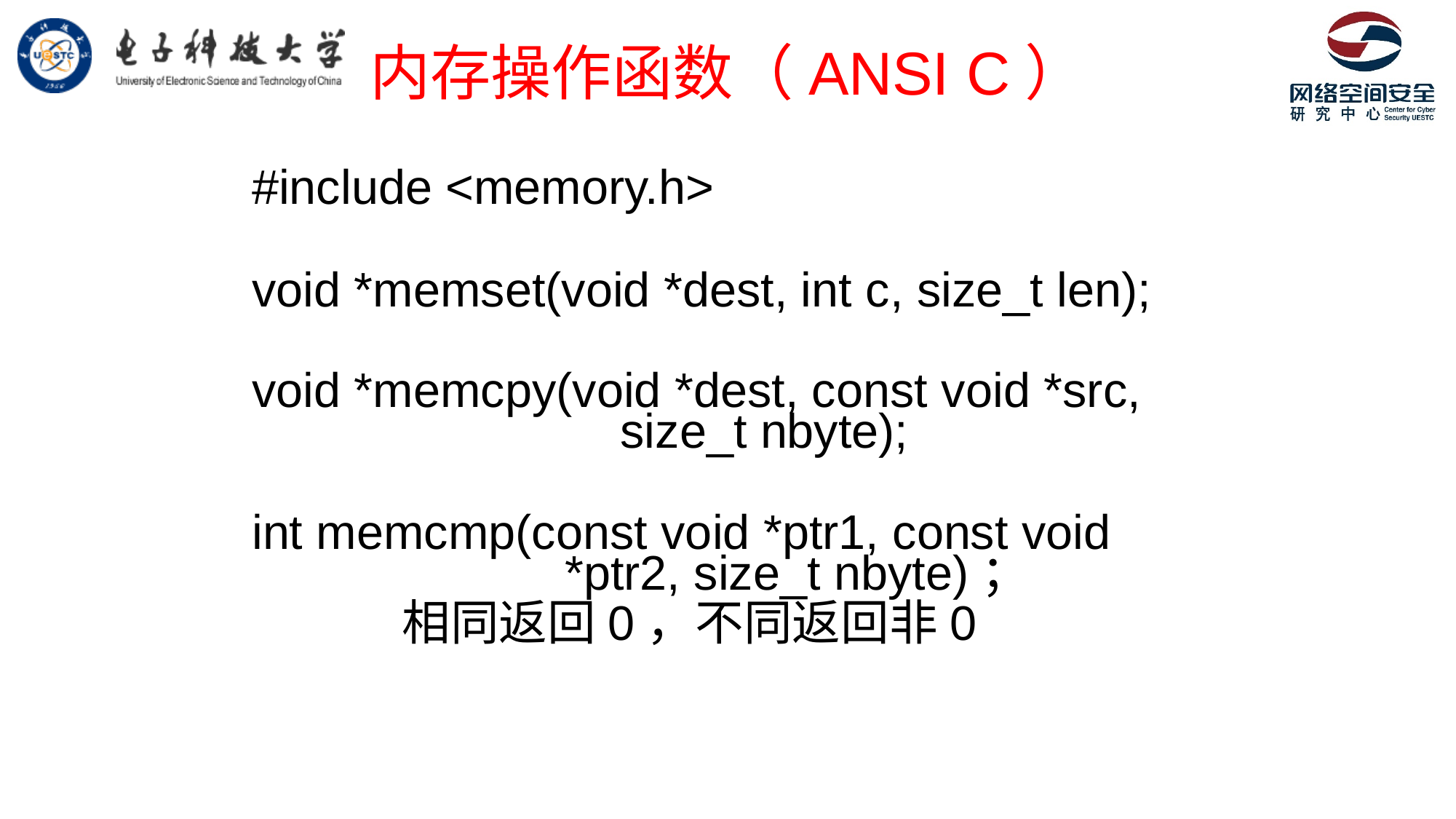

# 内存操作函数（ANSI C）
#include <memory.h>

void *memset(void *dest, int c, size_t len);

void *memcpy(void *dest, const void *src,     			size_t nbyte);

int memcmp(const void *ptr1, const void   			    *ptr2, size_t nbyte)；
		相同返回0，不同返回非0